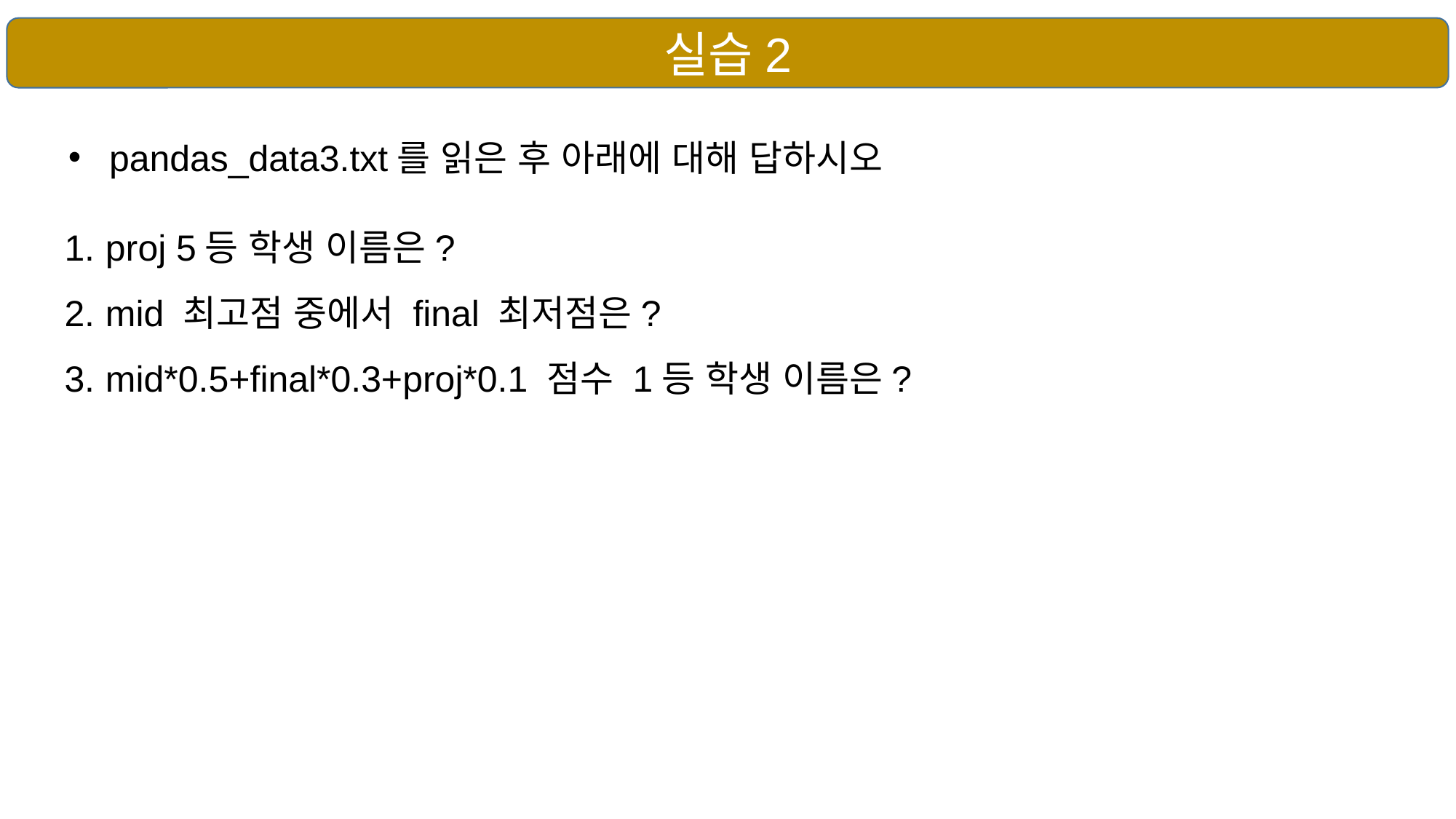

실습2
pandas_data3.txt를 읽은 후 아래에 대해 답하시오
proj 5등 학생 이름은?
mid 최고점 중에서 final 최저점은?
mid*0.5+final*0.3+proj*0.1 점수 1등 학생 이름은?